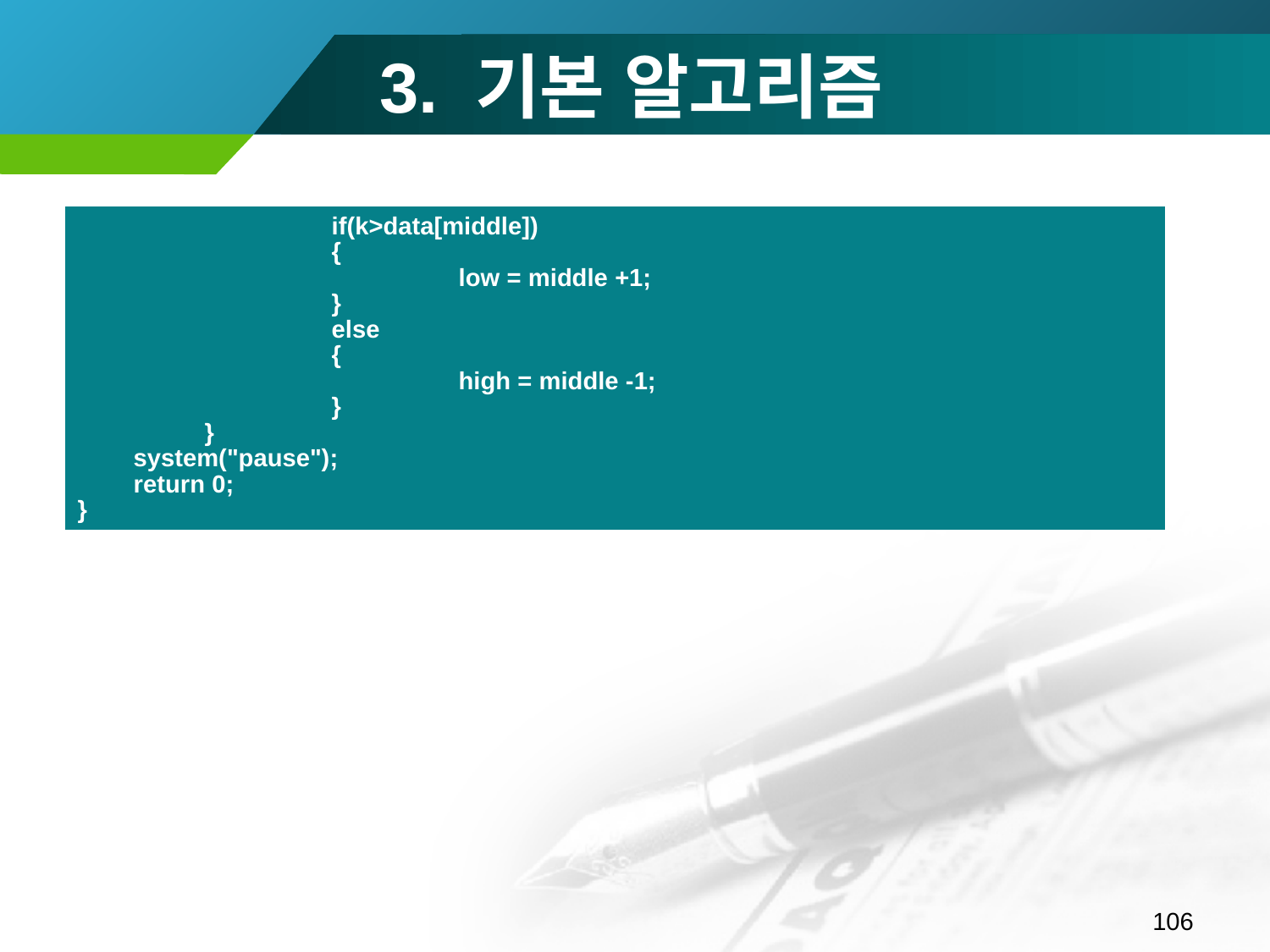

# 3. 기본 알고리즘
| if(k>data[middle]) { low = middle +1; } else { high = middle -1; } } system("pause"); return 0; } |
| --- |
106